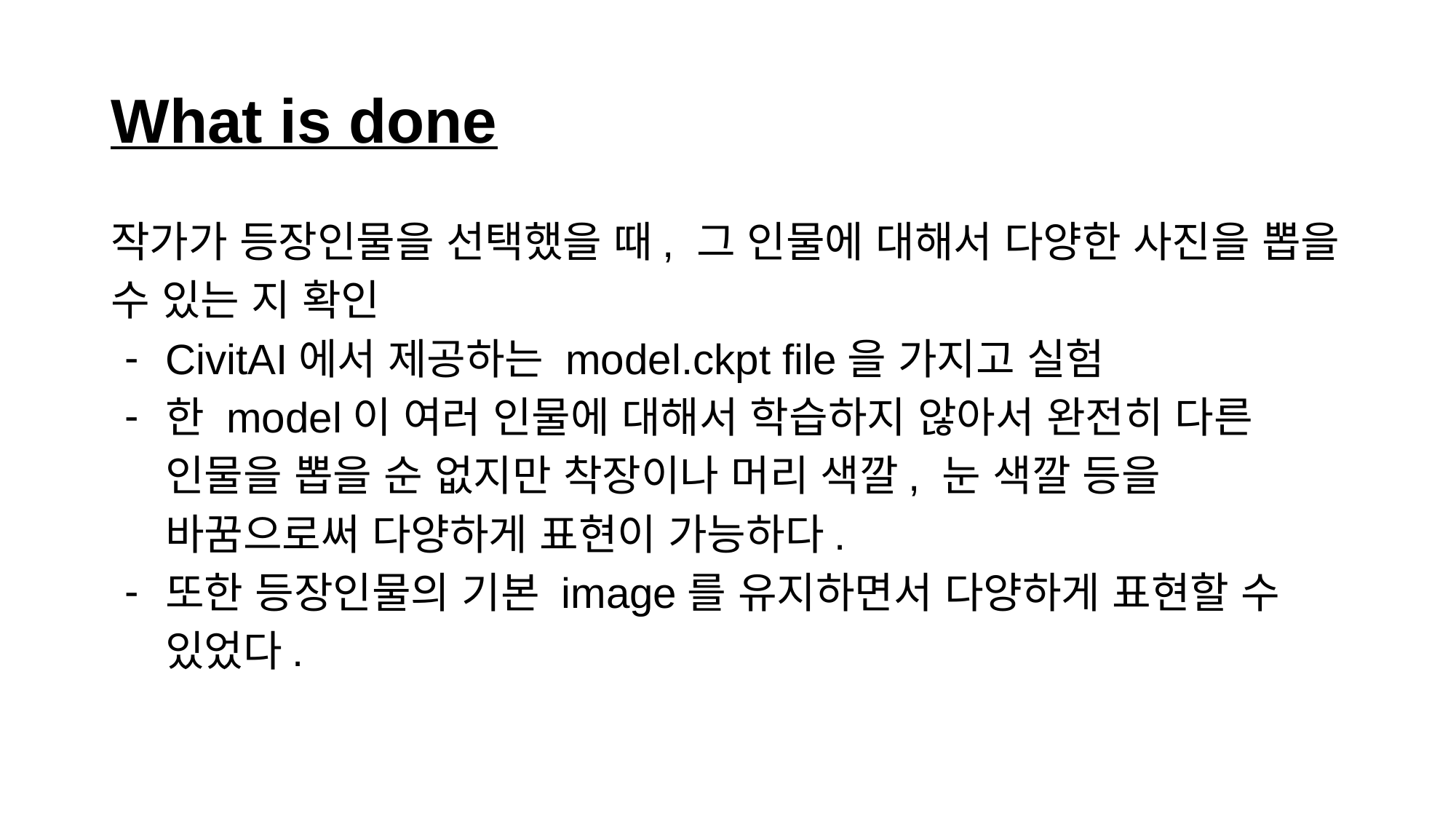

# What is done
작가가 등장인물을 선택했을 때, 그 인물에 대해서 다양한 사진을 뽑을 수 있는 지 확인
CivitAI에서 제공하는 model.ckpt file을 가지고 실험
한 model이 여러 인물에 대해서 학습하지 않아서 완전히 다른 인물을 뽑을 순 없지만 착장이나 머리 색깔, 눈 색깔 등을 바꿈으로써 다양하게 표현이 가능하다.
또한 등장인물의 기본 image를 유지하면서 다양하게 표현할 수 있었다.